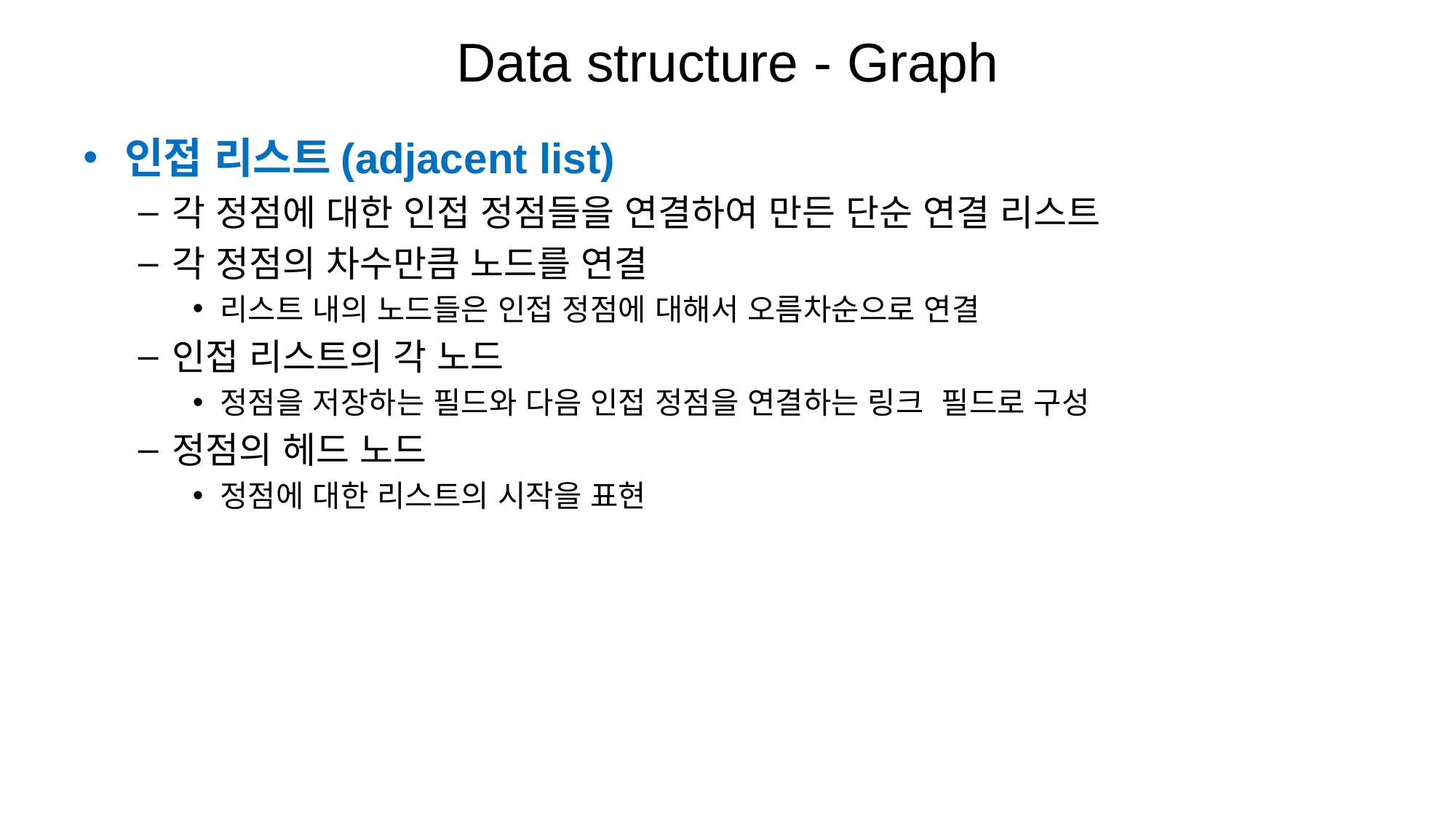

# Data structure - Graph
인접 리스트(adjacent list)
각 정점에 대한 인접 정점들을 연결하여 만든 단순 연결 리스트
각 정점의 차수만큼 노드를 연결
리스트 내의 노드들은 인접 정점에 대해서 오름차순으로 연결
인접 리스트의 각 노드
정점을 저장하는 필드와 다음 인접 정점을 연결하는 링크  필드로 구성
정점의 헤드 노드
정점에 대한 리스트의 시작을 표현